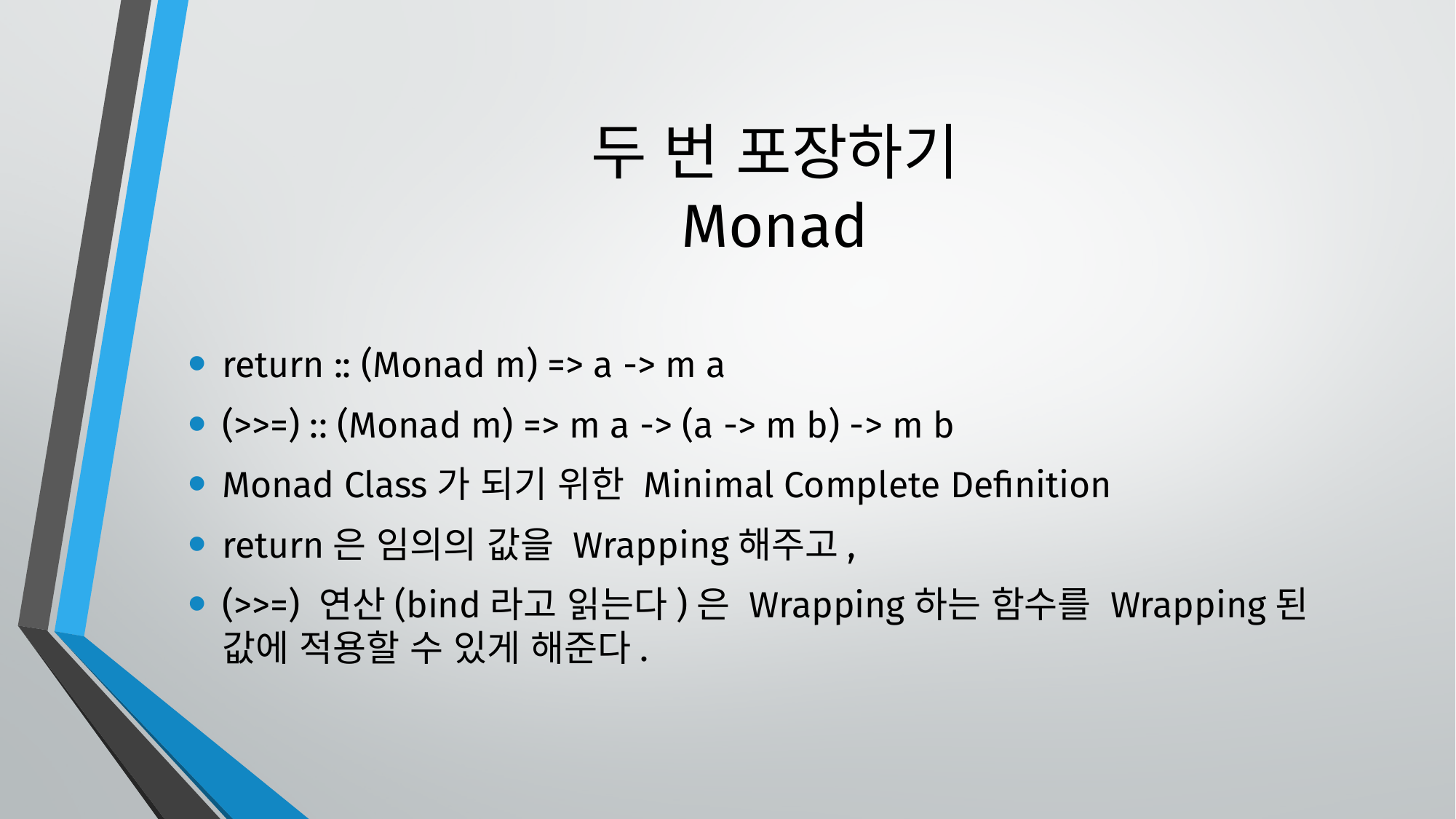

# 두 번 포장하기 Monad
return :: (Monad m) => a -> m a
(>>=) :: (Monad m) => m a -> (a -> m b) -> m b
Monad Class가 되기 위한 Minimal Complete Definition
return은 임의의 값을 Wrapping해주고,
(>>=) 연산(bind라고 읽는다)은 Wrapping하는 함수를 Wrapping된 값에 적용할 수 있게 해준다.